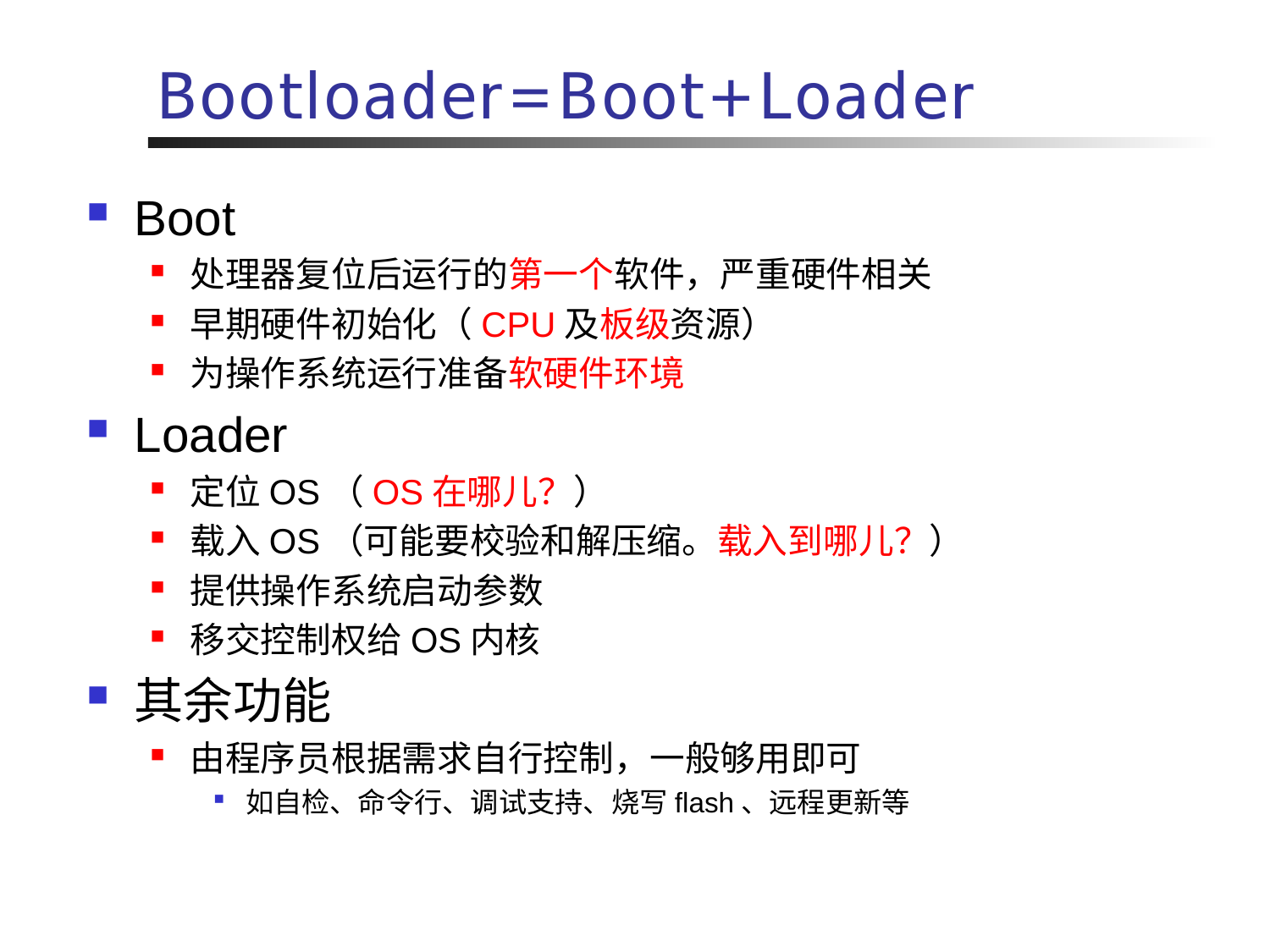

# Bootloader=Boot+Loader
Boot
处理器复位后运行的第一个软件，严重硬件相关
早期硬件初始化（CPU及板级资源）
为操作系统运行准备软硬件环境
Loader
定位OS（OS在哪儿？）
载入OS（可能要校验和解压缩。载入到哪儿？）
提供操作系统启动参数
移交控制权给OS内核
其余功能
由程序员根据需求自行控制，一般够用即可
如自检、命令行、调试支持、烧写flash、远程更新等